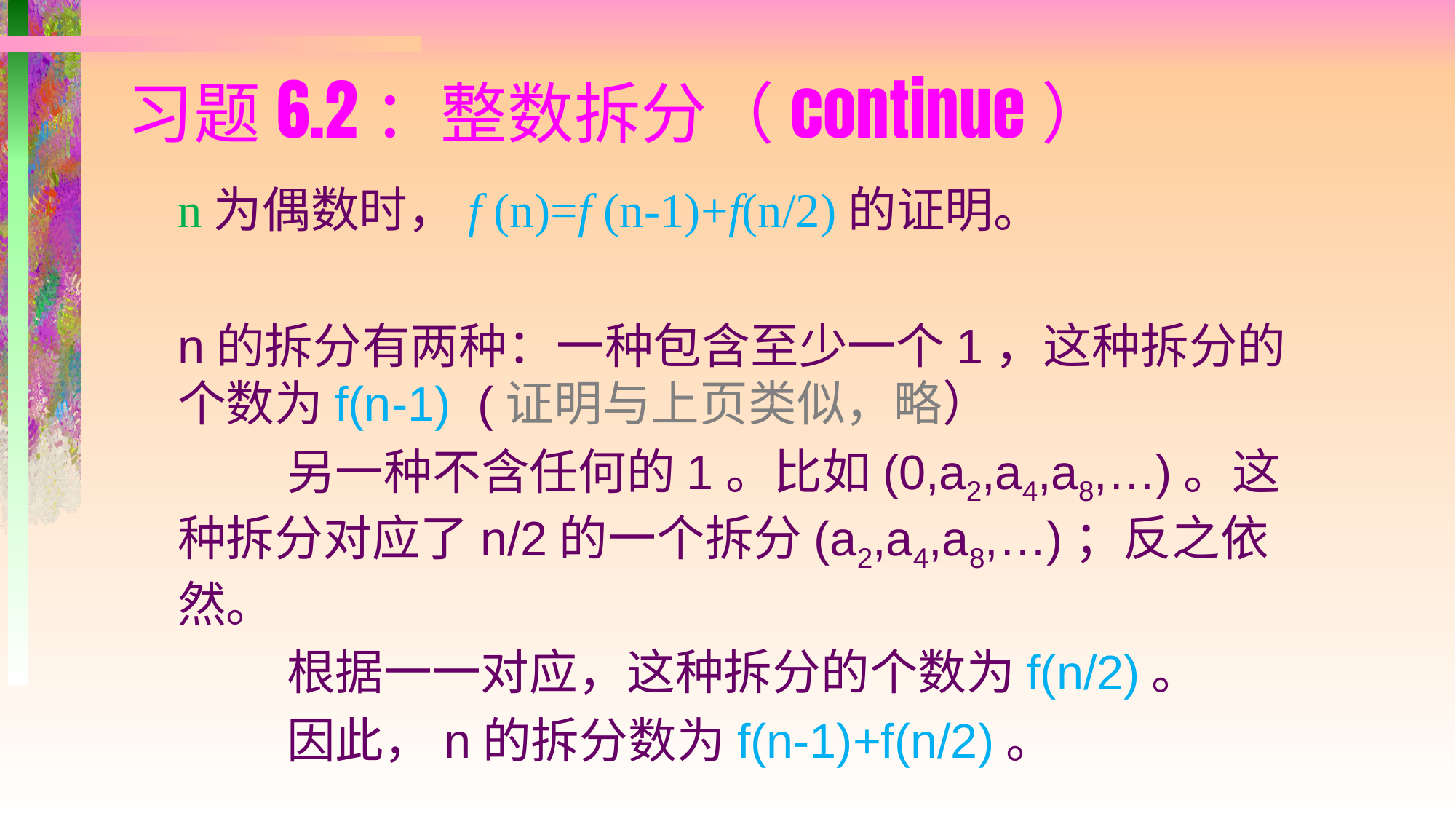

# 习题6.2：整数拆分（continue）
n为偶数时，f (n)=f (n-1)+f(n/2)的证明。

n的拆分有两种：一种包含至少一个1，这种拆分的个数为f(n-1)  (证明与上页类似，略）
	另一种不含任何的1。比如(0,a2,a4,a8,…)。这种拆分对应了n/2的一个拆分(a2,a4,a8,…)；反之依然。
	根据一一对应，这种拆分的个数为f(n/2)。
	因此，n的拆分数为f(n-1)+f(n/2)。